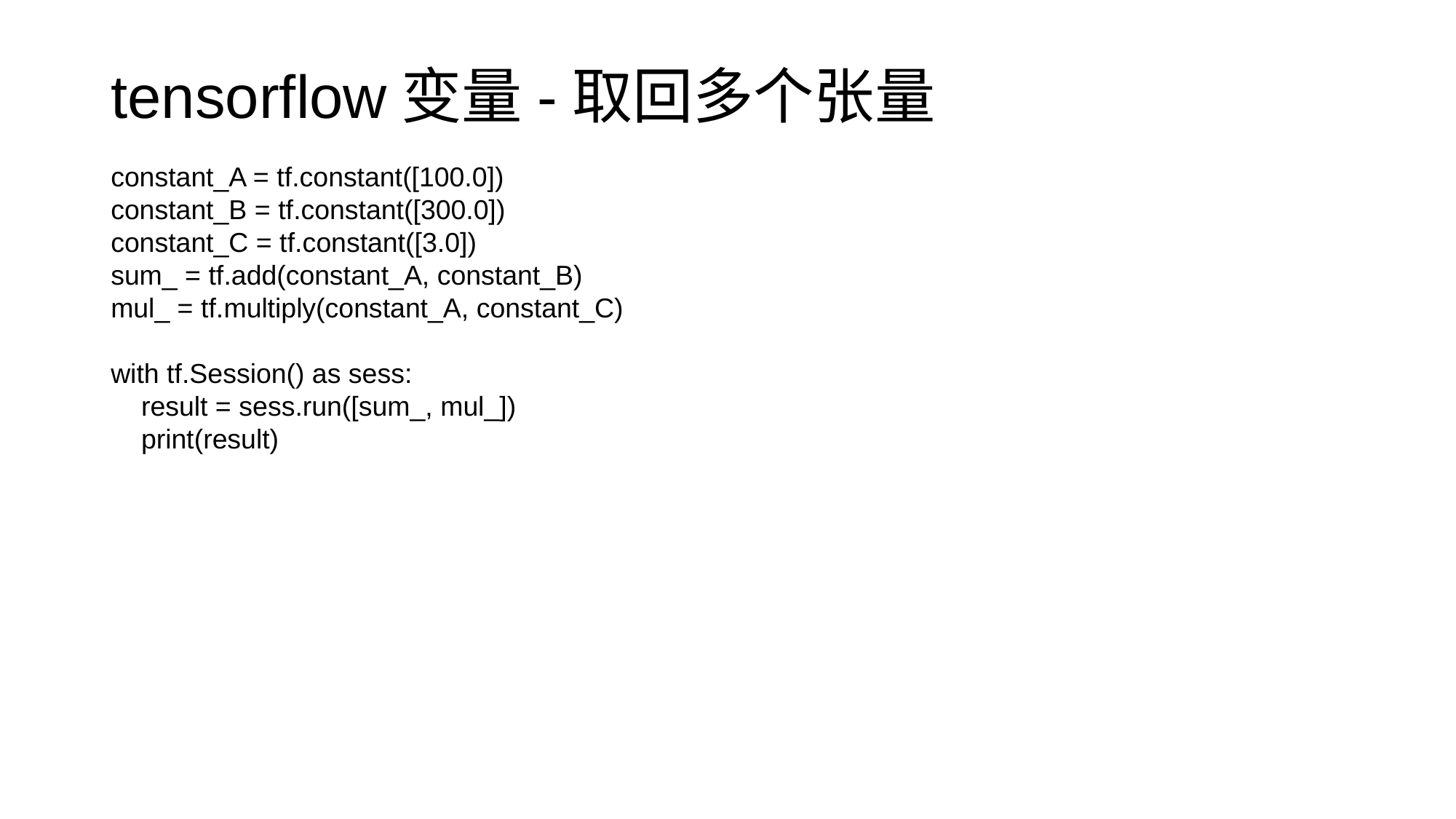

# tensorflow变量-取回多个张量
constant_A = tf.constant([100.0])
constant_B = tf.constant([300.0])
constant_C = tf.constant([3.0])
sum_ = tf.add(constant_A, constant_B)
mul_ = tf.multiply(constant_A, constant_C)

with tf.Session() as sess:
    result = sess.run([sum_, mul_])
    print(result)